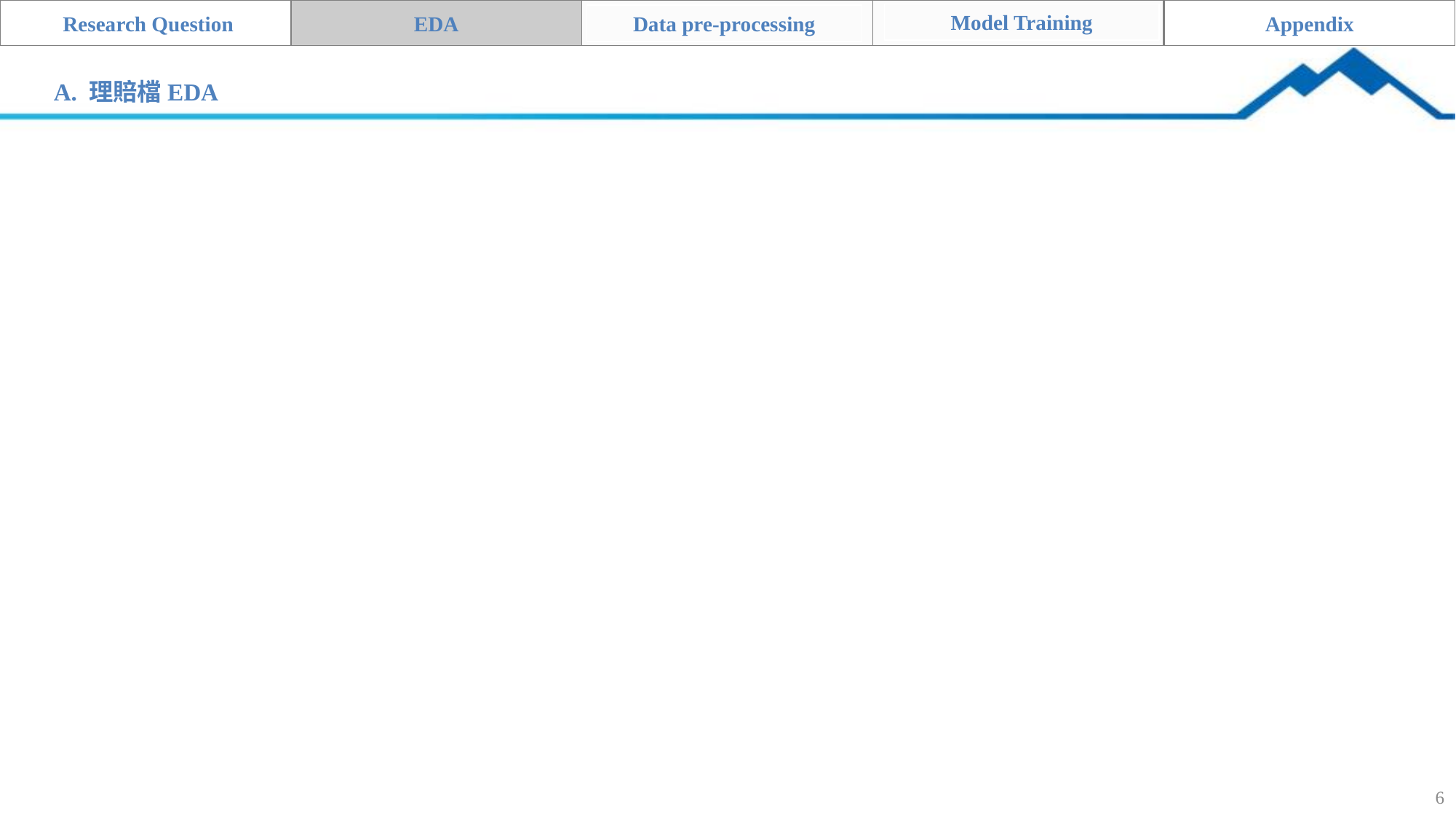

Model Training
Research Question
EDA
Data pre-processing
Appendix
A. 理賠檔EDA

6